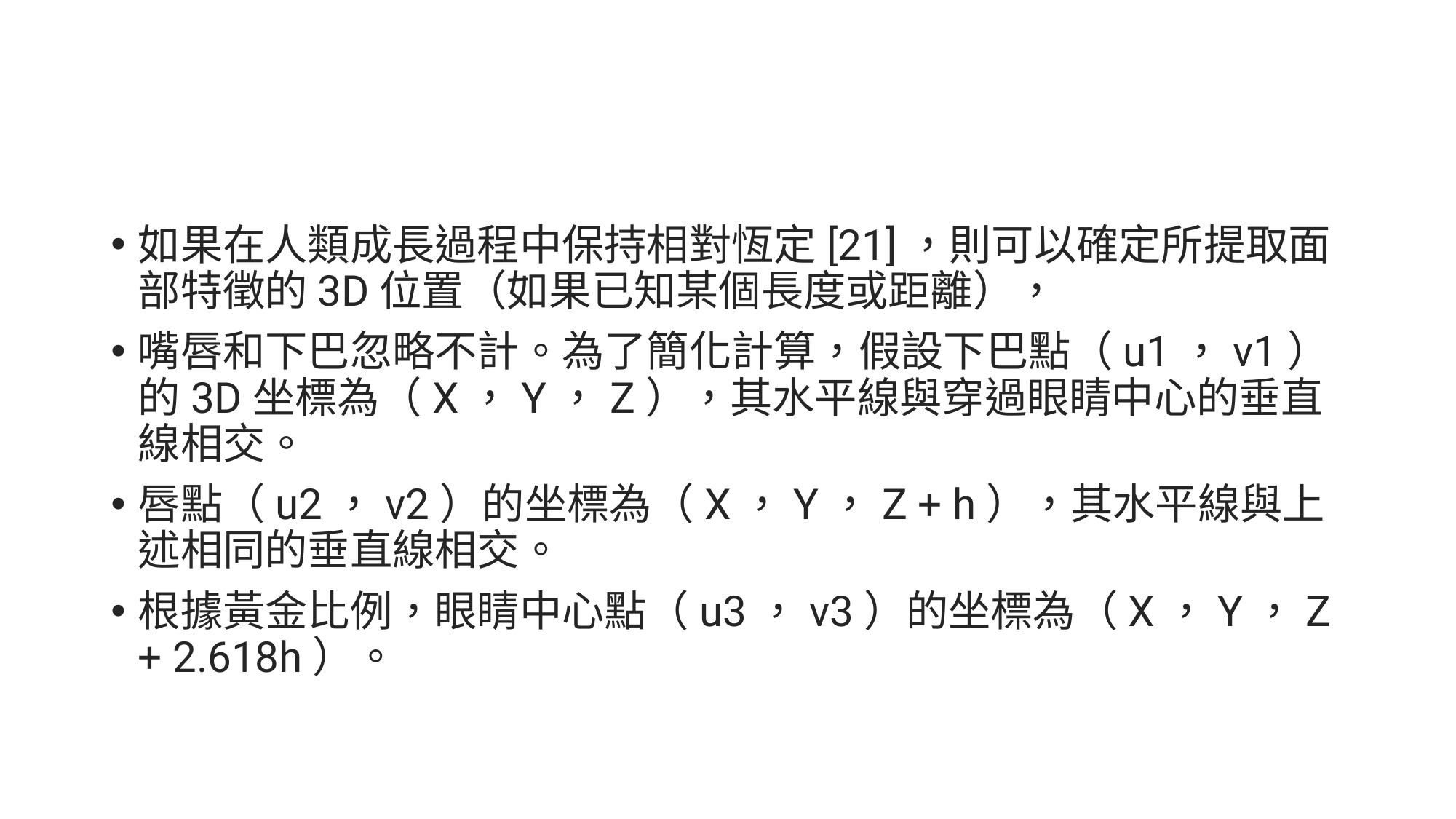

#
如果在人類成長過程中保持相對恆定[21]，則可以確定所提取面部特徵的3D位置（如果已知某個長度或距離），
嘴唇和下巴忽略不計。為了簡化計算，假設下巴點（u1，v1）的3D坐標為（X，Y，Z），其水平線與穿過眼睛中心的垂直線相交。
唇點（u2，v2）的坐標為（X，Y，Z + h），其水平線與上述相同的垂直線相交。
根據黃金比例，眼睛中心點（u3，v3）的坐標為（X，Y，Z + 2.618h）。